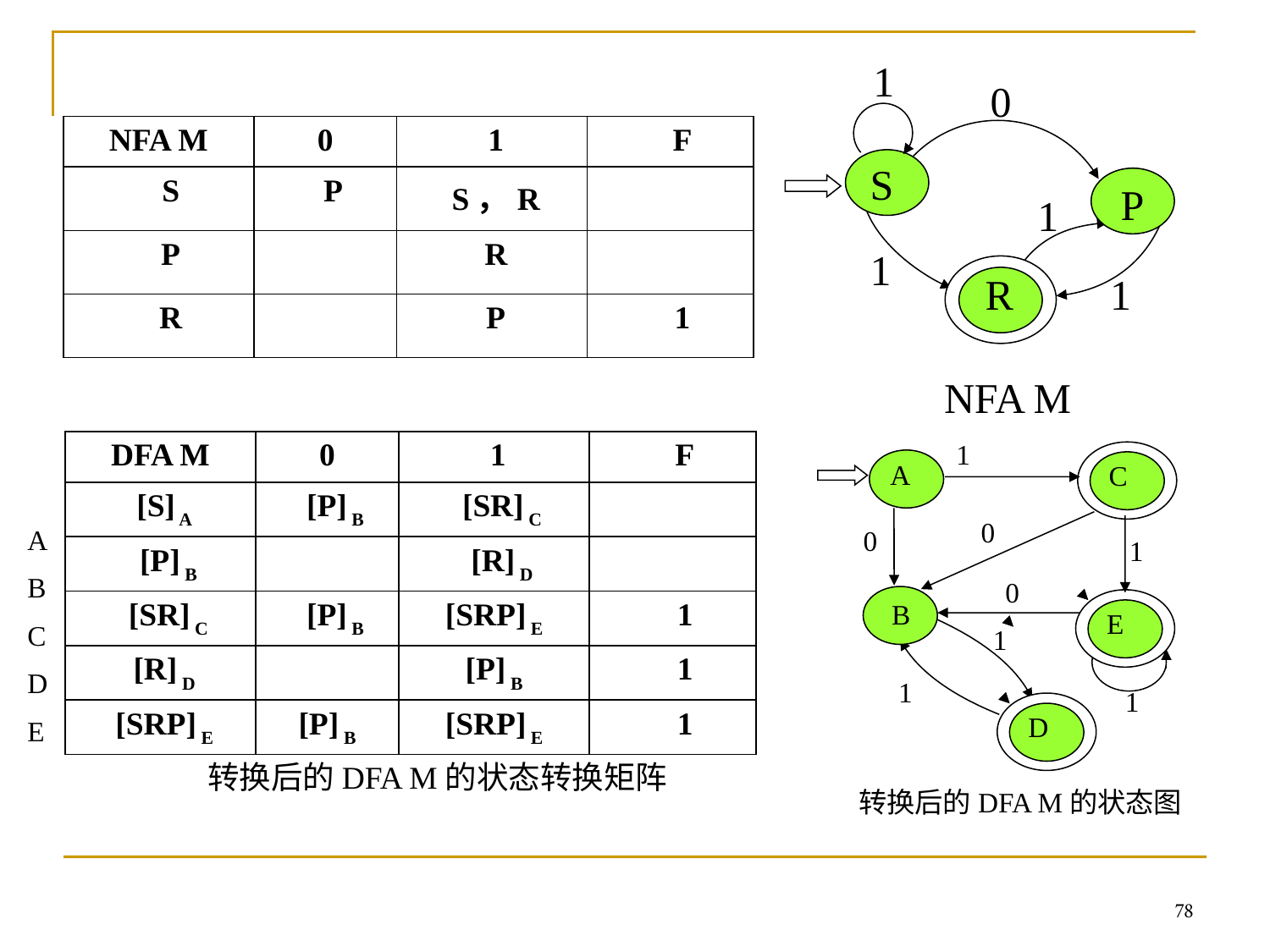

1
0

S

 P

1

1

1
R

NFA M

| NFA M | 0 | 1 | F |
| --- | --- | --- | --- |
| S | P | S，R |  |
| P |  | R |  |
| R |  | P | 1 |
1

A

C

0

0
1
0

  B

E

1

1
1

D

       转换后的DFA M的状态图
| DFA M | 0 | 1 | F |
| --- | --- | --- | --- |
| [S] A | [P] B | [SR] C |  |
| [P] B |  | [R] D |  |
| [SR] C | [P] B | [SRP] E | 1 |
| [R] D |  | [P] B | 1 |
| [SRP] E | [P] B | [SRP] E | 1 |
A
B
C
D
E
转换后的DFA M的状态转换矩阵
78